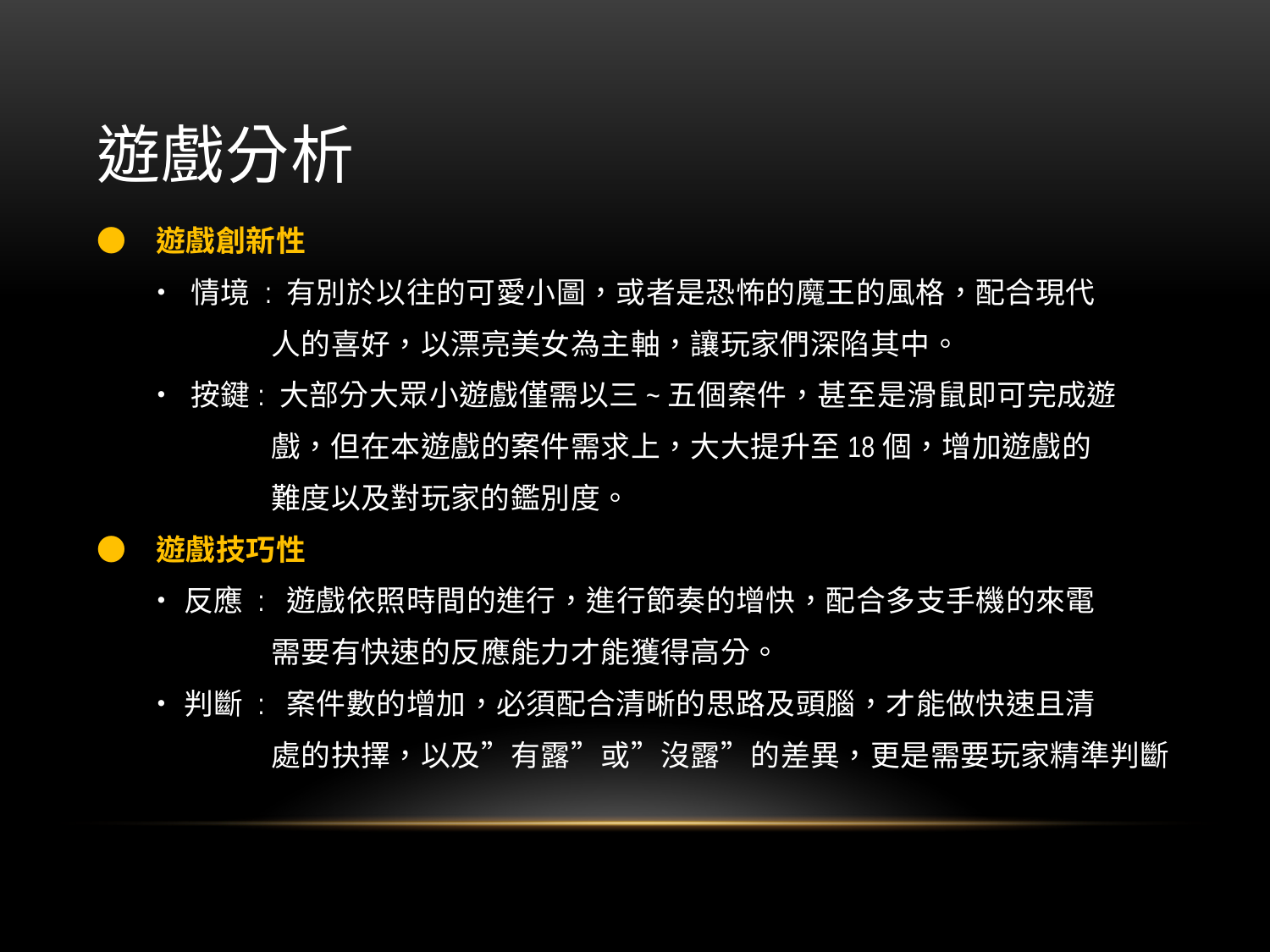

# 遊戲分析
●   遊戲創新性
       ‧ 情境 : 有別於以往的可愛小圖，或者是恐怖的魔王的風格，配合現代
             	      人的喜好，以漂亮美女為主軸，讓玩家們深陷其中。
       ‧ 按鍵: 大部分大眾小遊戲僅需以三~五個案件，甚至是滑鼠即可完成遊
	      戲，但在本遊戲的案件需求上，大大提升至18個，增加遊戲的
	      難度以及對玩家的鑑別度。
●   遊戲技巧性
       ‧反應 :  遊戲依照時間的進行，進行節奏的增快，配合多支手機的來電
         	      需要有快速的反應能力才能獲得高分。
       ‧判斷 :  案件數的增加，必須配合清晰的思路及頭腦，才能做快速且清
	      處的抉擇，以及”有露”或”沒露”的差異，更是需要玩家精準判斷